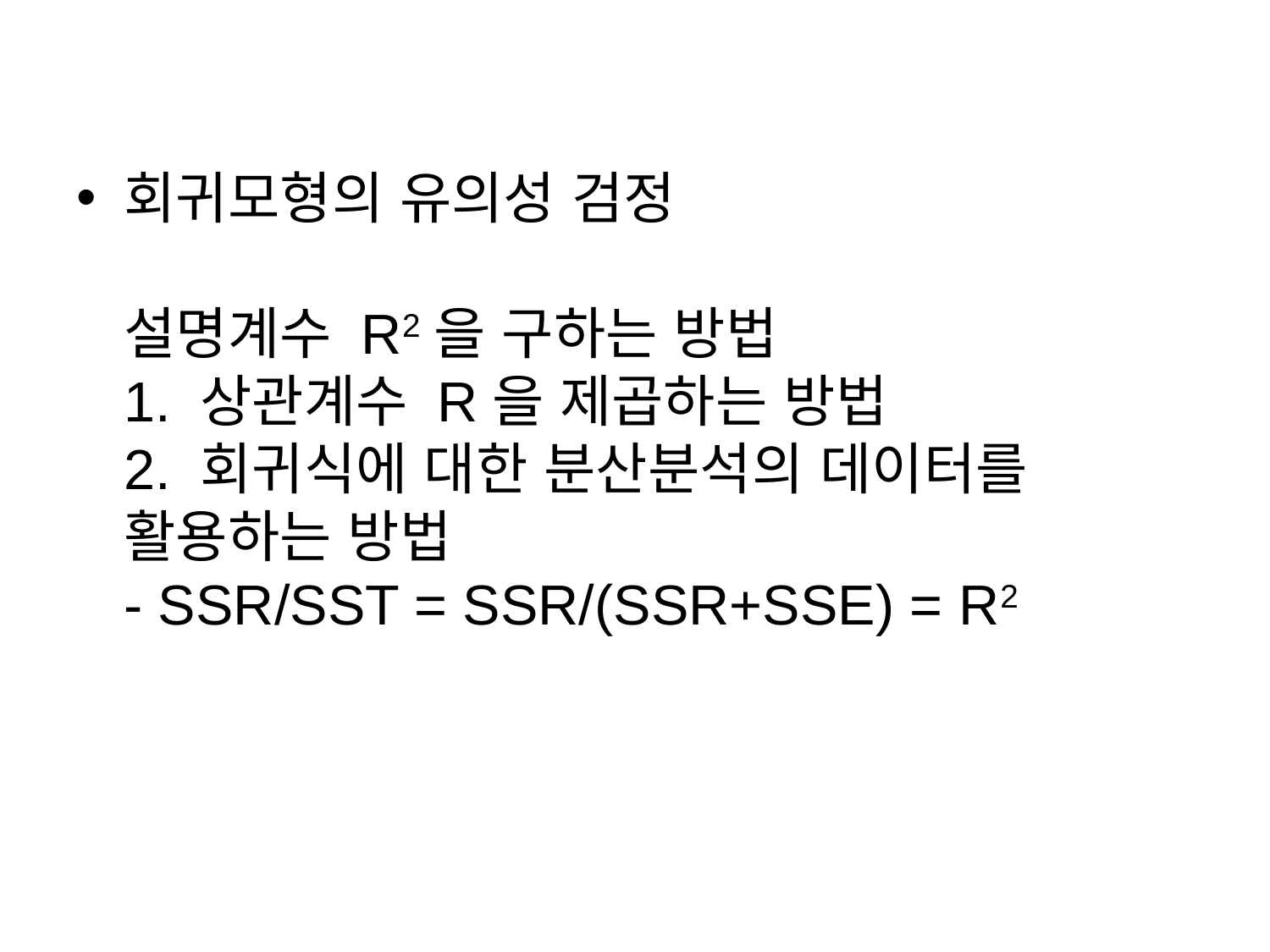

회귀모형의 유의성 검정
설명계수 R2을 구하는 방법
1. 상관계수 R을 제곱하는 방법
2. 회귀식에 대한 분산분석의 데이터를 활용하는 방법
- SSR/SST = SSR/(SSR+SSE) = R2